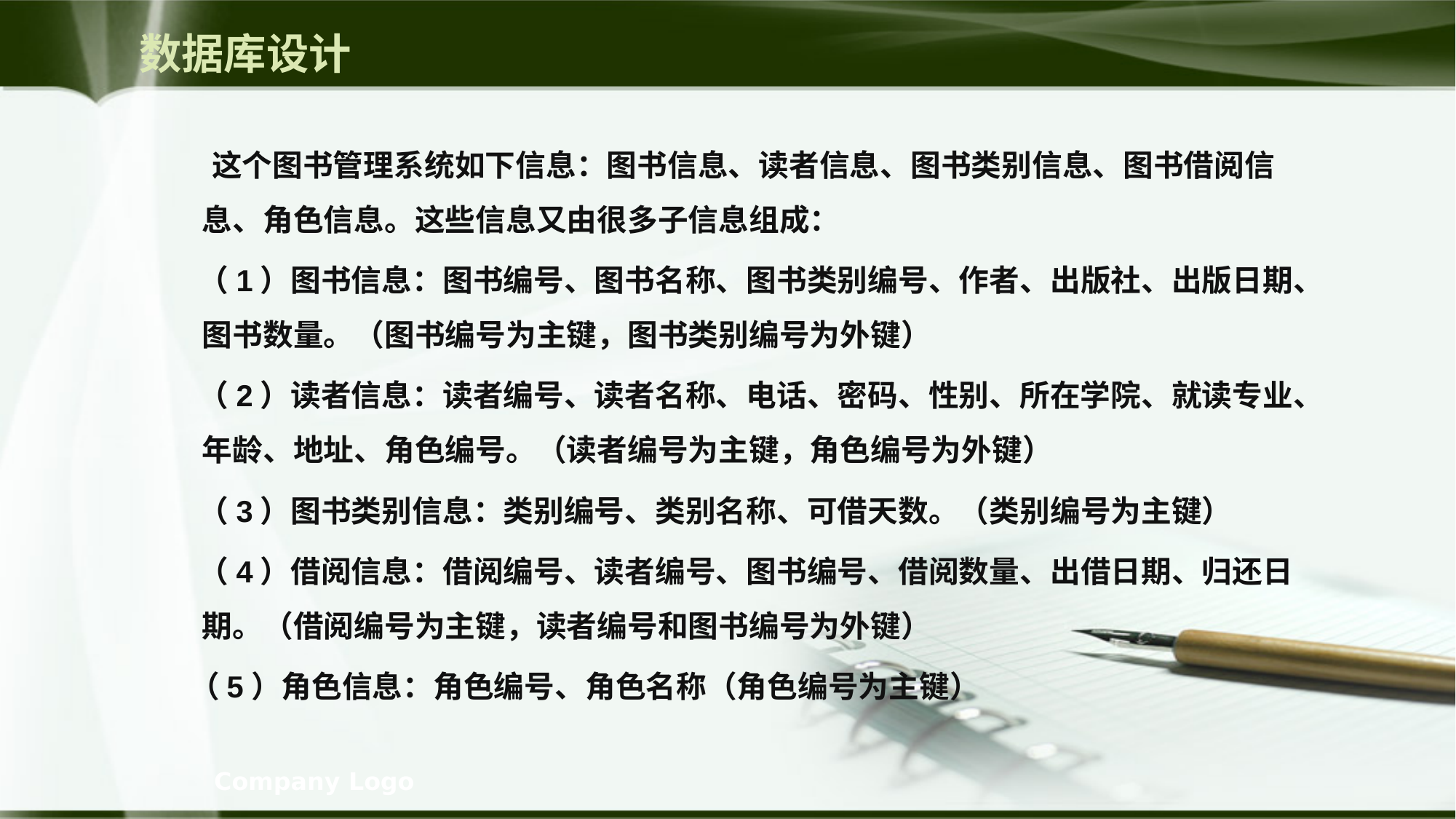

# 数据库设计
      这个图书管理系统如下信息：图书信息、读者信息、图书类别信息、图书借阅信息、角色信息。这些信息又由很多子信息组成：
　（1）图书信息：图书编号、图书名称、图书类别编号、作者、出版社、出版日期、图书数量。（图书编号为主键，图书类别编号为外键）
　（2）读者信息：读者编号、读者名称、电话、密码、性别、所在学院、就读专业、年龄、地址、角色编号。（读者编号为主键，角色编号为外键）
　（3）图书类别信息：类别编号、类别名称、可借天数。（类别编号为主键）
　（4）借阅信息：借阅编号、读者编号、图书编号、借阅数量、出借日期、归还日期。（借阅编号为主键，读者编号和图书编号为外键）
  （5）角色信息：角色编号、角色名称（角色编号为主键）
Company Logo